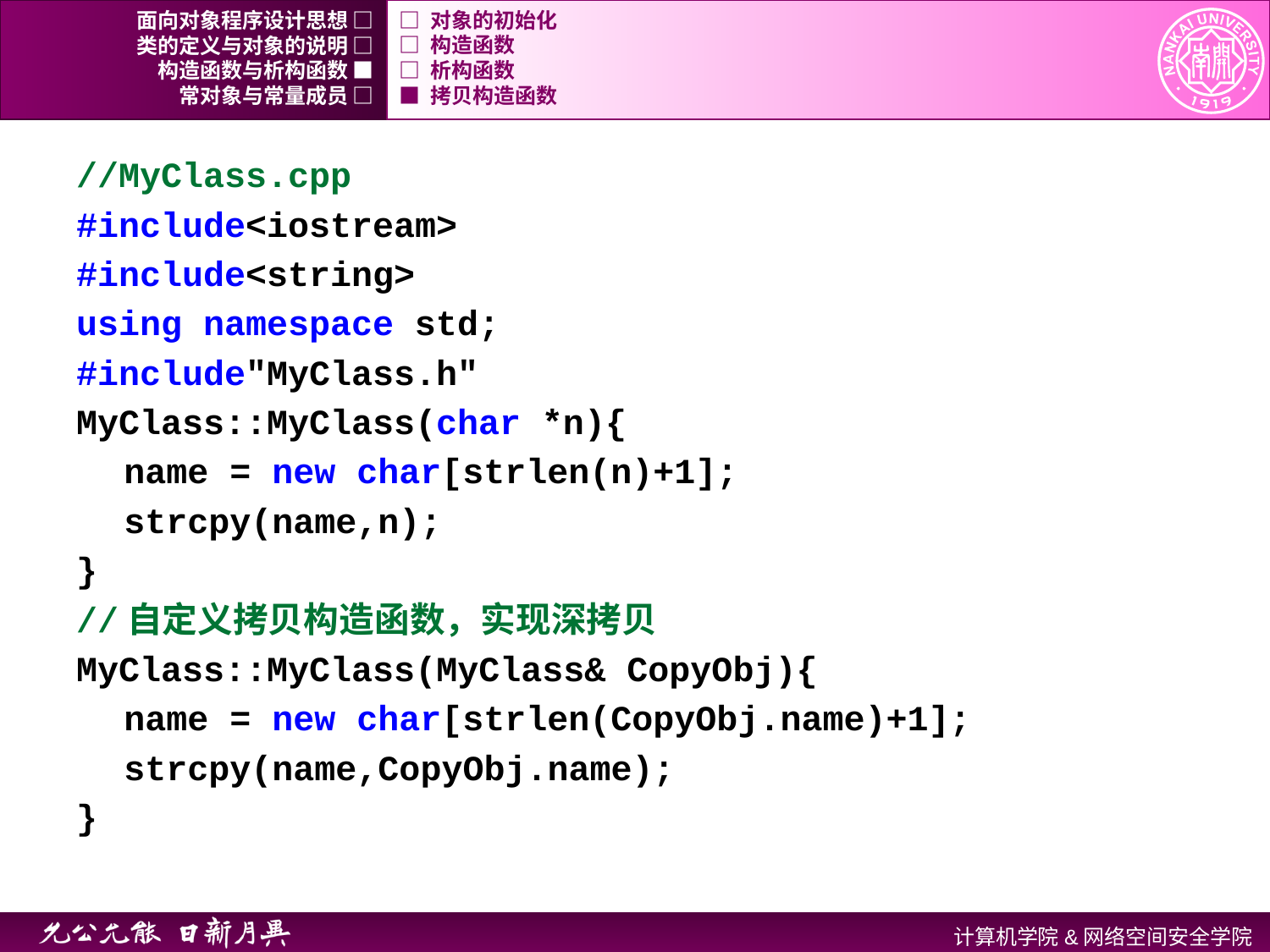

面向对象程序设计思想 □
□ 对象的初始化
类的定义与对象的说明 □
□ 构造函数
构造函数与析构函数 ■
□ 析构函数
常对象与常量成员 □

■ 拷贝构造函数
//MyClass.cpp
#include<iostream>
#include<string>
using namespace std;
#include"MyClass.h"
MyClass::MyClass(char *n){
	name = new char[strlen(n)+1];
	strcpy(name,n);
}
//自定义拷贝构造函数，实现深拷贝
MyClass::MyClass(MyClass& CopyObj){
	name = new char[strlen(CopyObj.name)+1];
	strcpy(name,CopyObj.name);
}